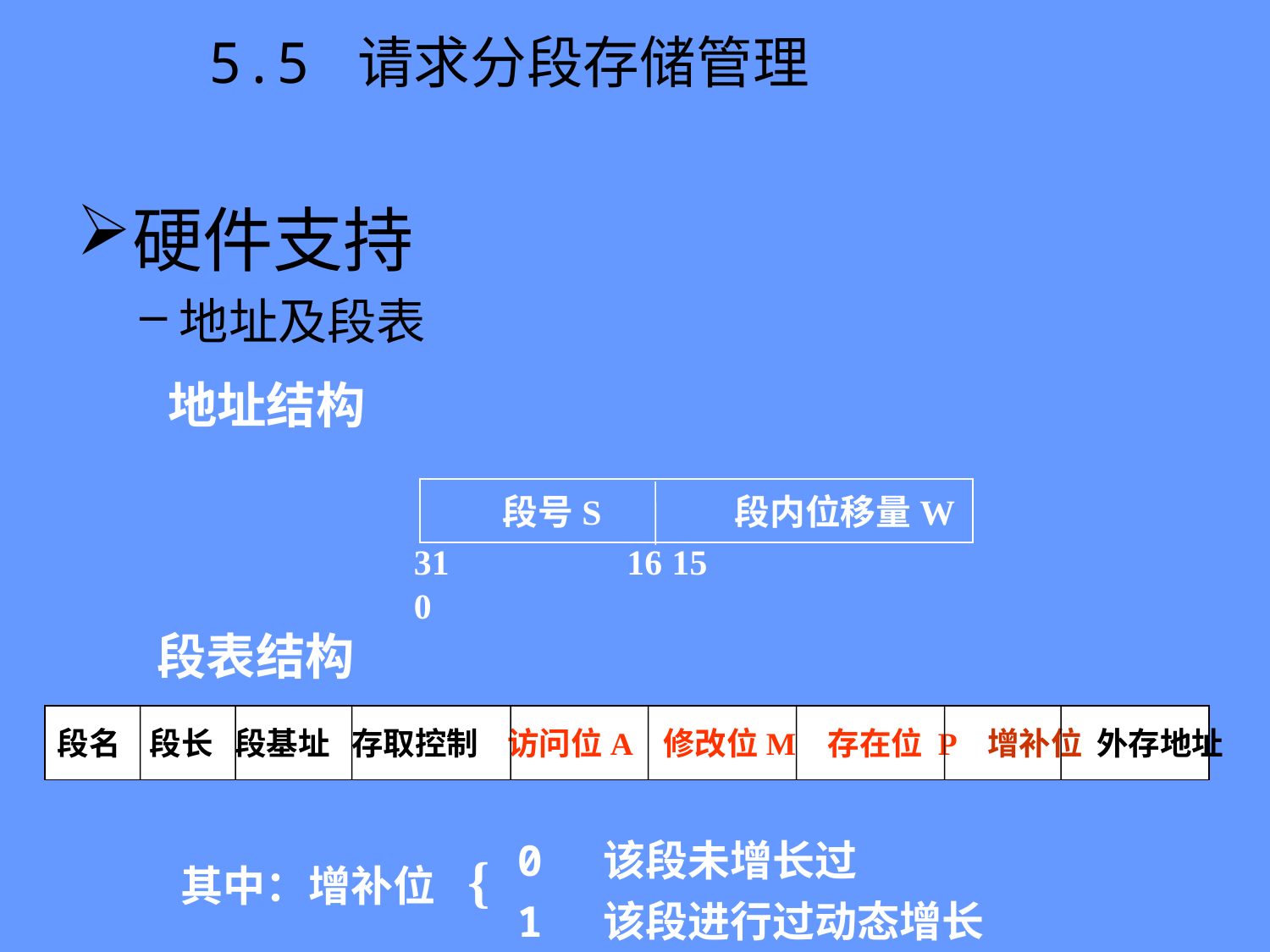

# 5.5 请求分段存储管理
硬件支持
地址及段表
地址结构
          段号S              段内位移量W

31                16 15                              0
段表结构
段名    段长   段基址   存取控制    访问位A   修改位M   存在位 P   增补位  外存地址

0  该段未增长过
1  该段进行过动态增长
其中：增补位  {